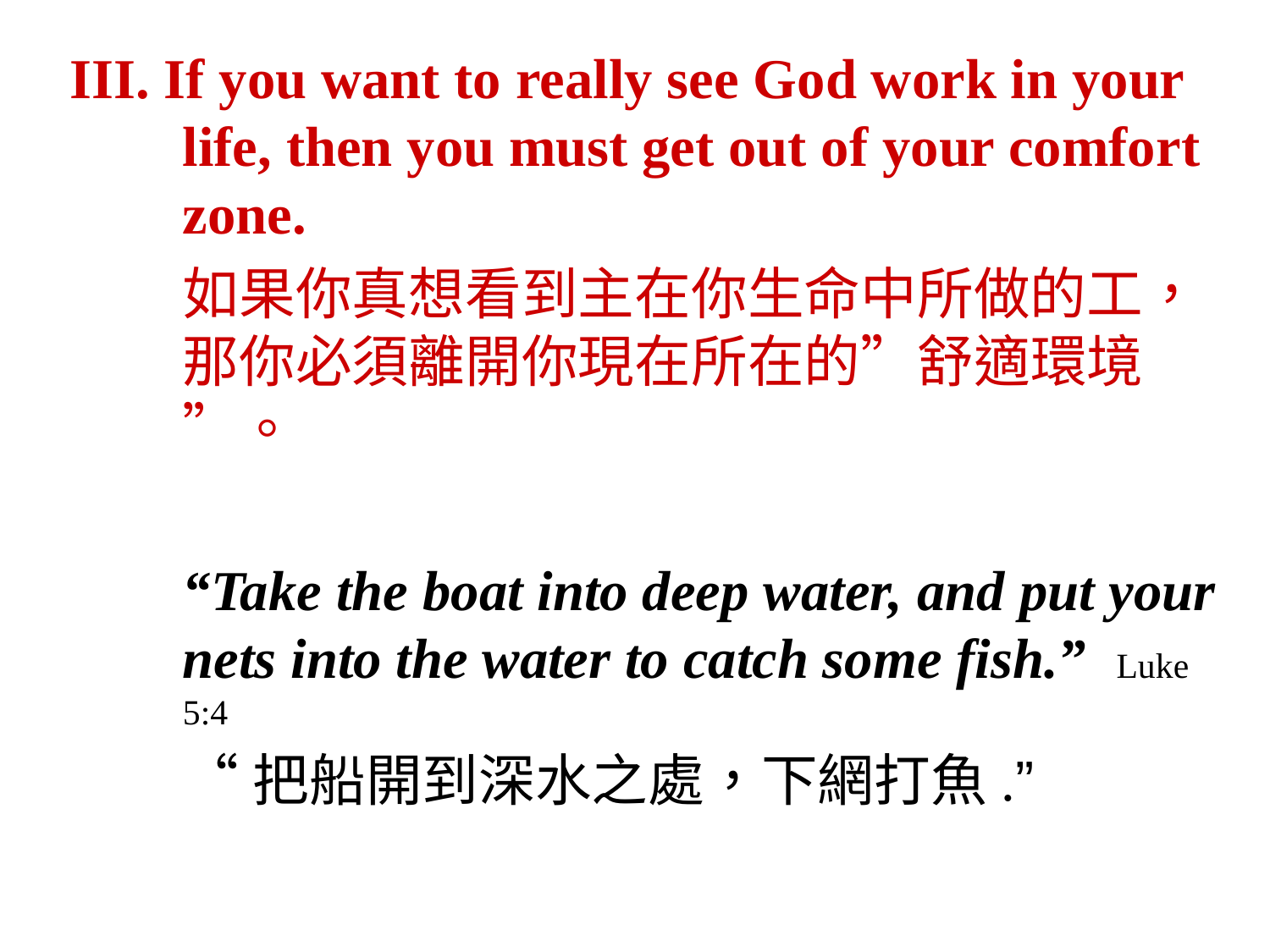

III. If you want to really see God work in your life, then you must get out of your comfort zone.
	如果你真想看到主在你生命中所做的工，那你必須離開你現在所在的”舒適環境”。

	“Take the boat into deep water, and put your nets into the water to catch some fish.”  Luke 5:4
	“把船開到深水之處，下網打魚.”